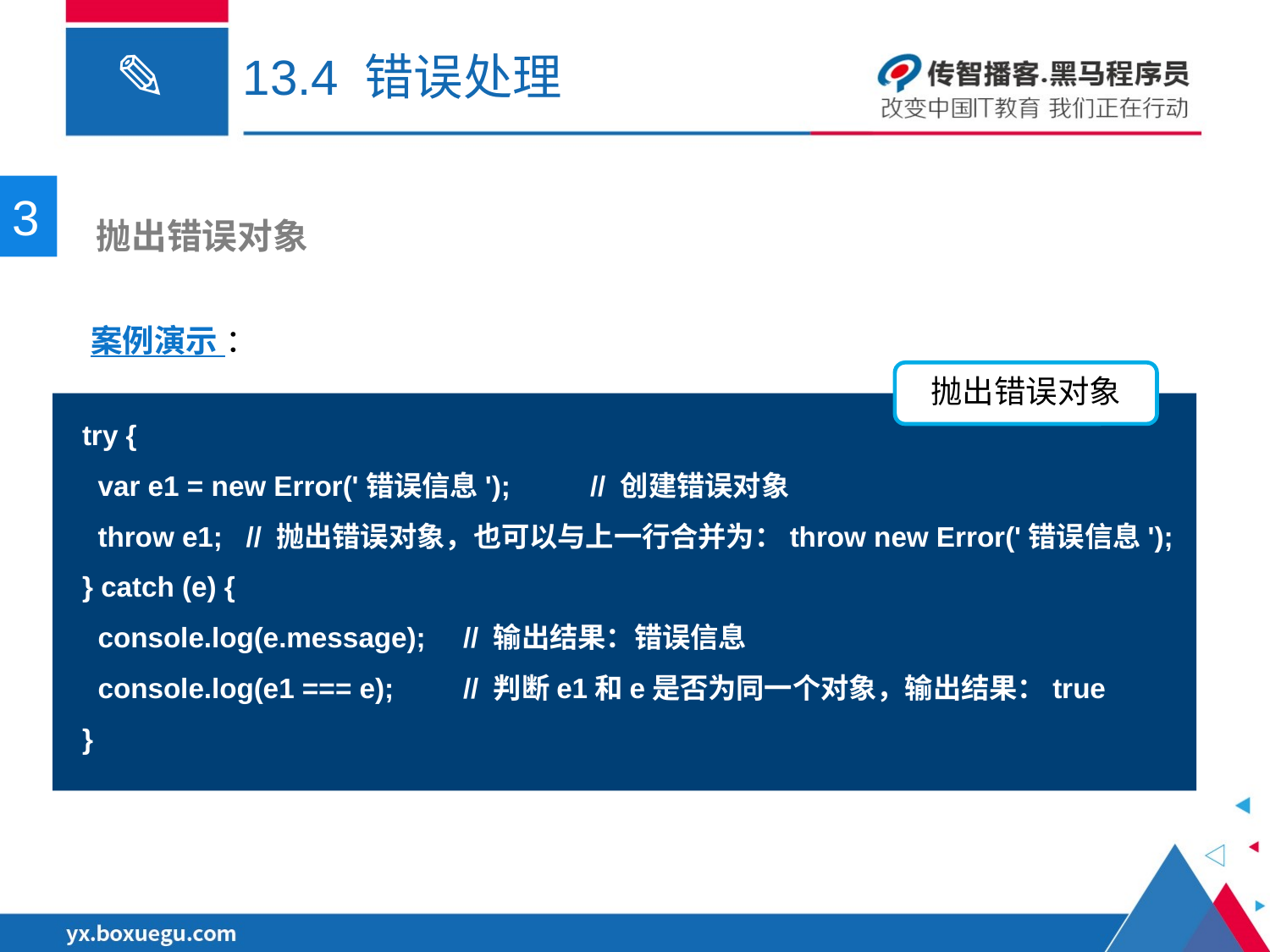

# 13.4 错误处理

3
  抛出错误对象
案例演示 ：
抛出错误对象

try {
  var e1 = new Error('错误信息');	// 创建错误对象
  throw e1;   // 抛出错误对象，也可以与上一行合并为：throw new Error('错误信息');
} catch (e) {
  console.log(e.message);	// 输出结果：错误信息
  console.log(e1 === e);	// 判断e1和e是否为同一个对象，输出结果：true
}